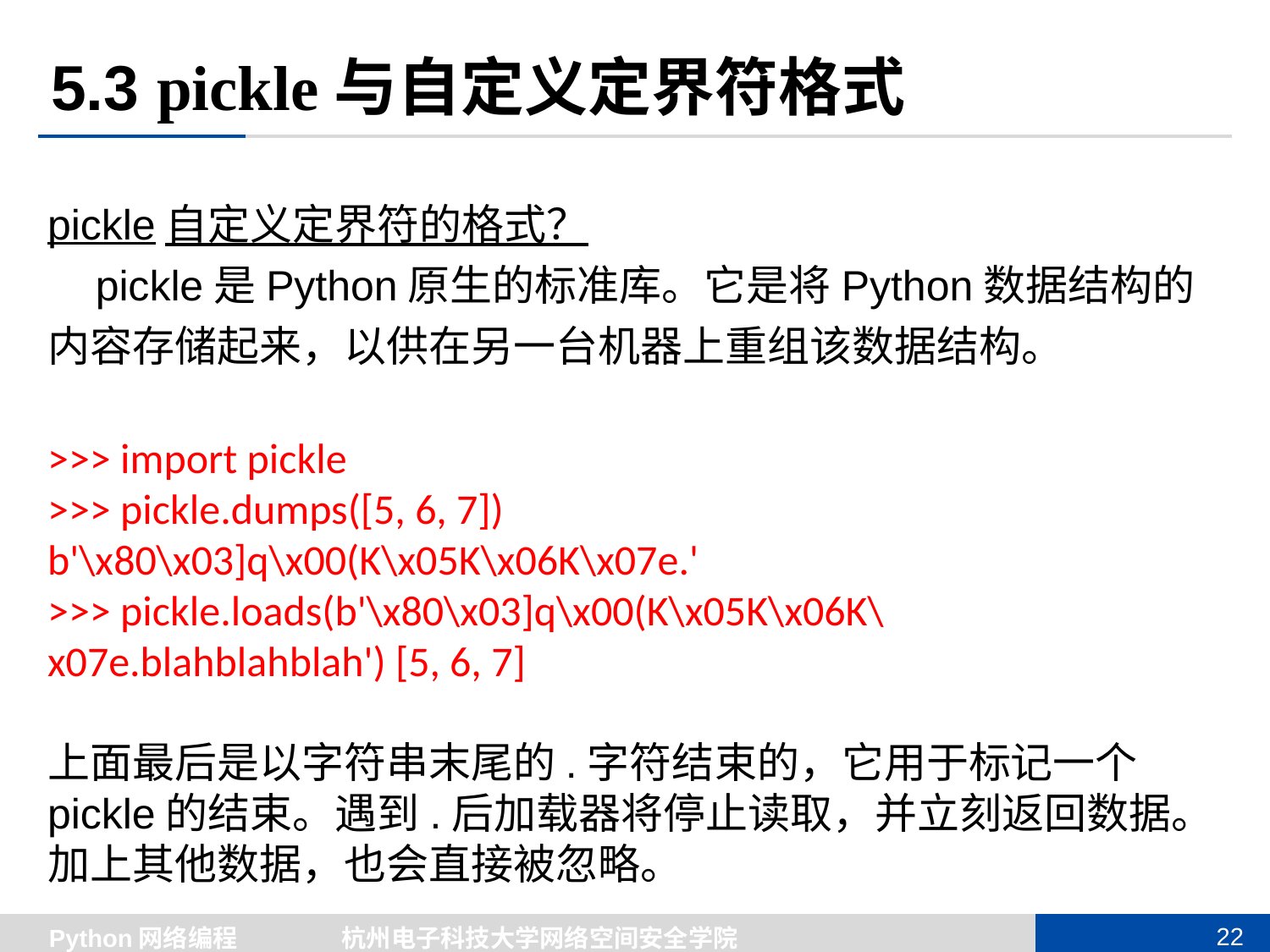

# 5.3 pickle与自定义定界符格式
pickle自定义定界符的格式？
    pickle是Python原生的标准库。它是将Python数据结构的内容存储起来，以供在另一台机器上重组该数据结构。

>>> import pickle
>>> pickle.dumps([5, 6, 7])
b'\x80\x03]q\x00(K\x05K\x06K\x07e.'
>>> pickle.loads(b'\x80\x03]q\x00(K\x05K\x06K\x07e.blahblahblah') [5, 6, 7]

上面最后是以字符串末尾的.字符结束的，它用于标记一个pickle的结束。遇到.后加载器将停止读取，并立刻返回数据。加上其他数据，也会直接被忽略。